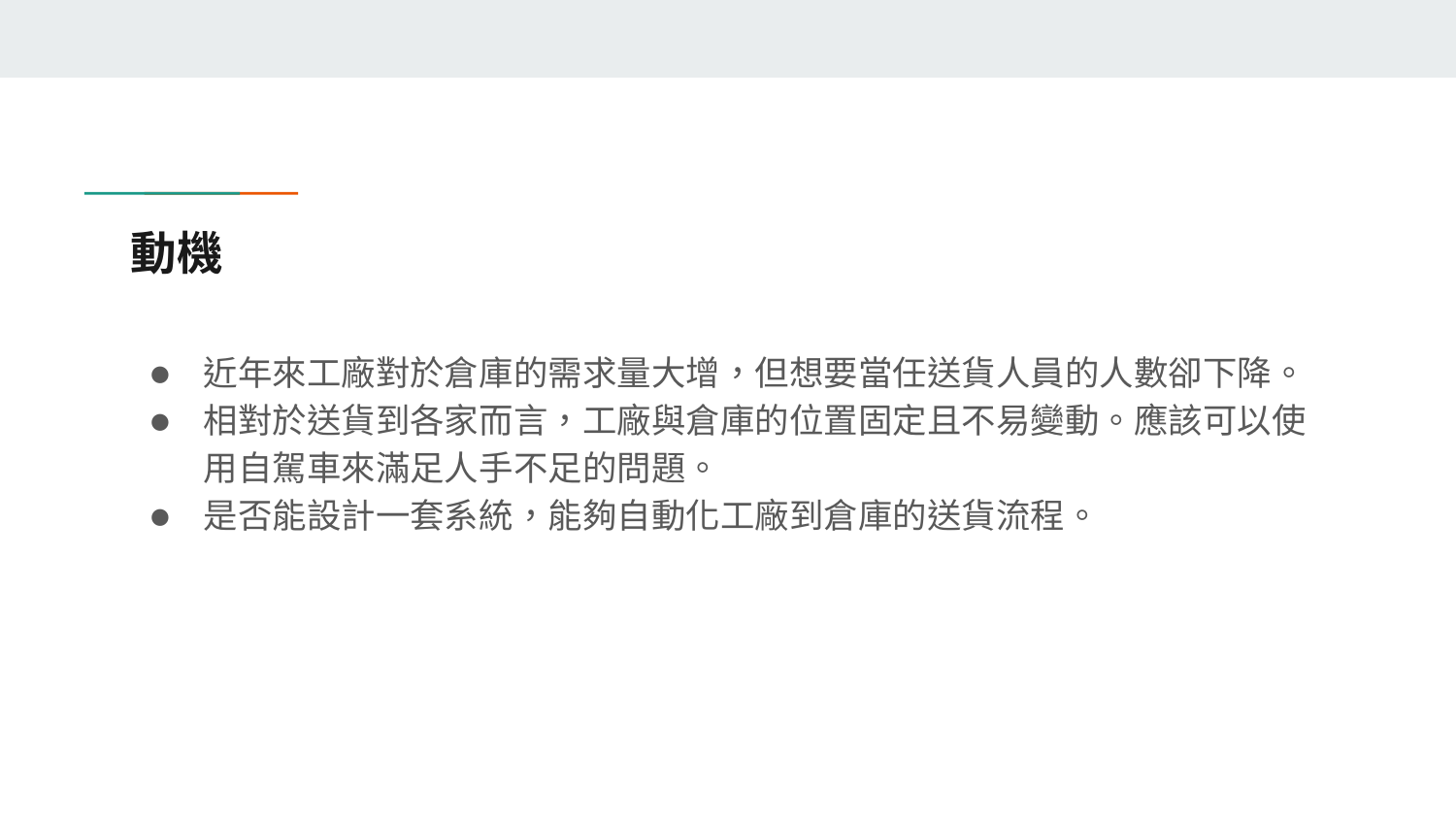

# 動機
近年來工廠對於倉庫的需求量大增，但想要當任送貨人員的人數卻下降。
相對於送貨到各家而言，工廠與倉庫的位置固定且不易變動。應該可以使用自駕車來滿足人手不足的問題。
是否能設計一套系統，能夠自動化工廠到倉庫的送貨流程。